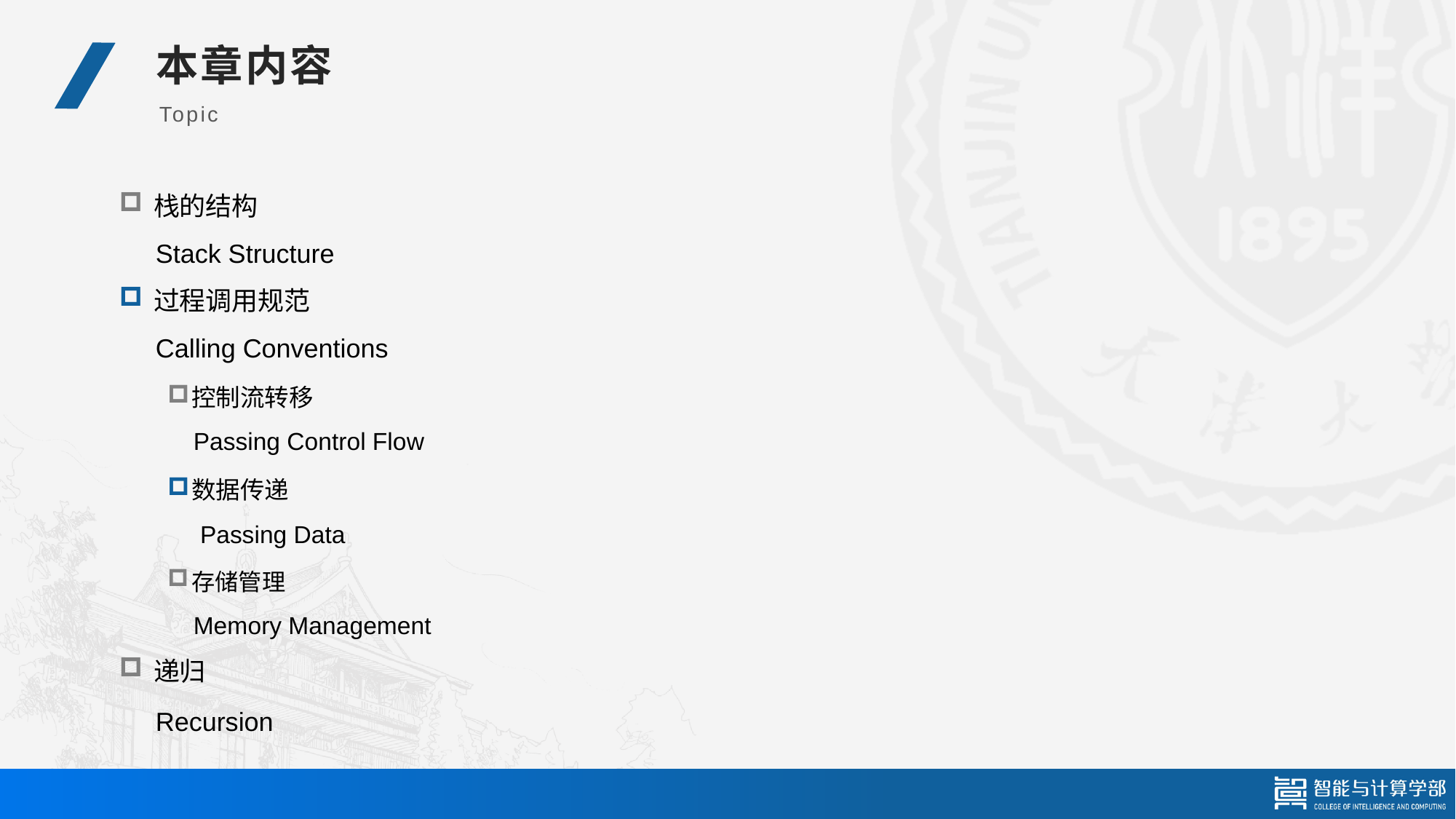

栈的结构
     Stack Structure
过程调用规范
     Calling Conventions
控制流转移
           Passing Control Flow
数据传递
            Passing Data
存储管理
           Memory Management
递归
     Recursion